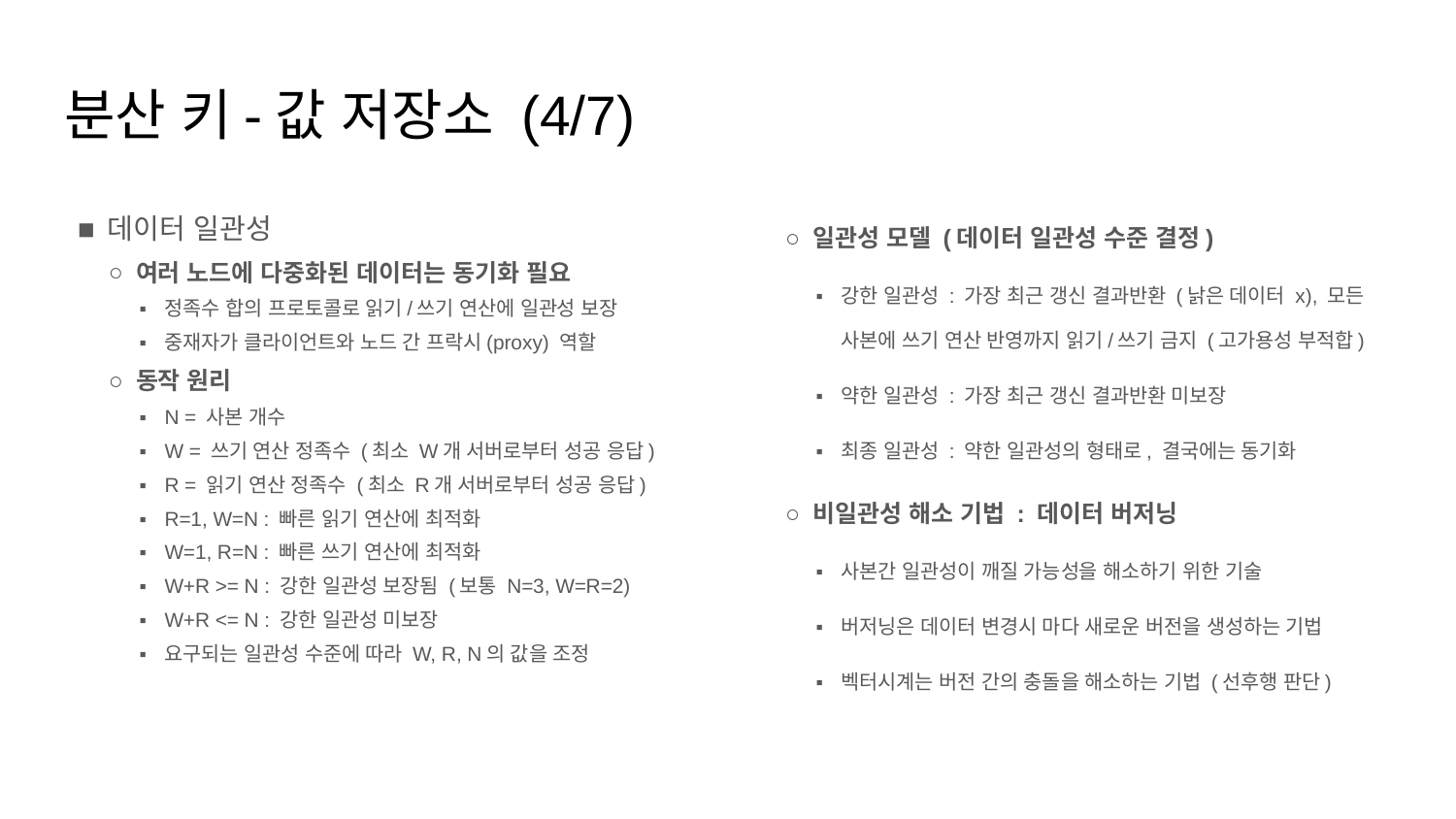

# 분산 키-값 저장소 (4/7)
데이터 일관성
여러 노드에 다중화된 데이터는 동기화 필요
정족수 합의 프로토콜로 읽기/쓰기 연산에 일관성 보장
중재자가 클라이언트와 노드 간 프락시(proxy) 역할
동작 원리
N = 사본 개수
W = 쓰기 연산 정족수 (최소 W개 서버로부터 성공 응답)
R = 읽기 연산 정족수 (최소 R개 서버로부터 성공 응답)
R=1, W=N : 빠른 읽기 연산에 최적화
W=1, R=N : 빠른 쓰기 연산에 최적화
W+R >= N : 강한 일관성 보장됨 (보통 N=3, W=R=2)
W+R <= N : 강한 일관성 미보장
요구되는 일관성 수준에 따라 W, R, N의 값을 조정
일관성 모델 (데이터 일관성 수준 결정)
강한 일관성 : 가장 최근 갱신 결과반환 (낡은 데이터 x), 모든 사본에 쓰기 연산 반영까지 읽기/쓰기 금지 (고가용성 부적합)
약한 일관성 : 가장 최근 갱신 결과반환 미보장
최종 일관성 : 약한 일관성의 형태로, 결국에는 동기화
비일관성 해소 기법 : 데이터 버저닝
사본간 일관성이 깨질 가능성을 해소하기 위한 기술
버저닝은 데이터 변경시 마다 새로운 버전을 생성하는 기법
벡터시계는 버전 간의 충돌을 해소하는 기법 (선후행 판단)